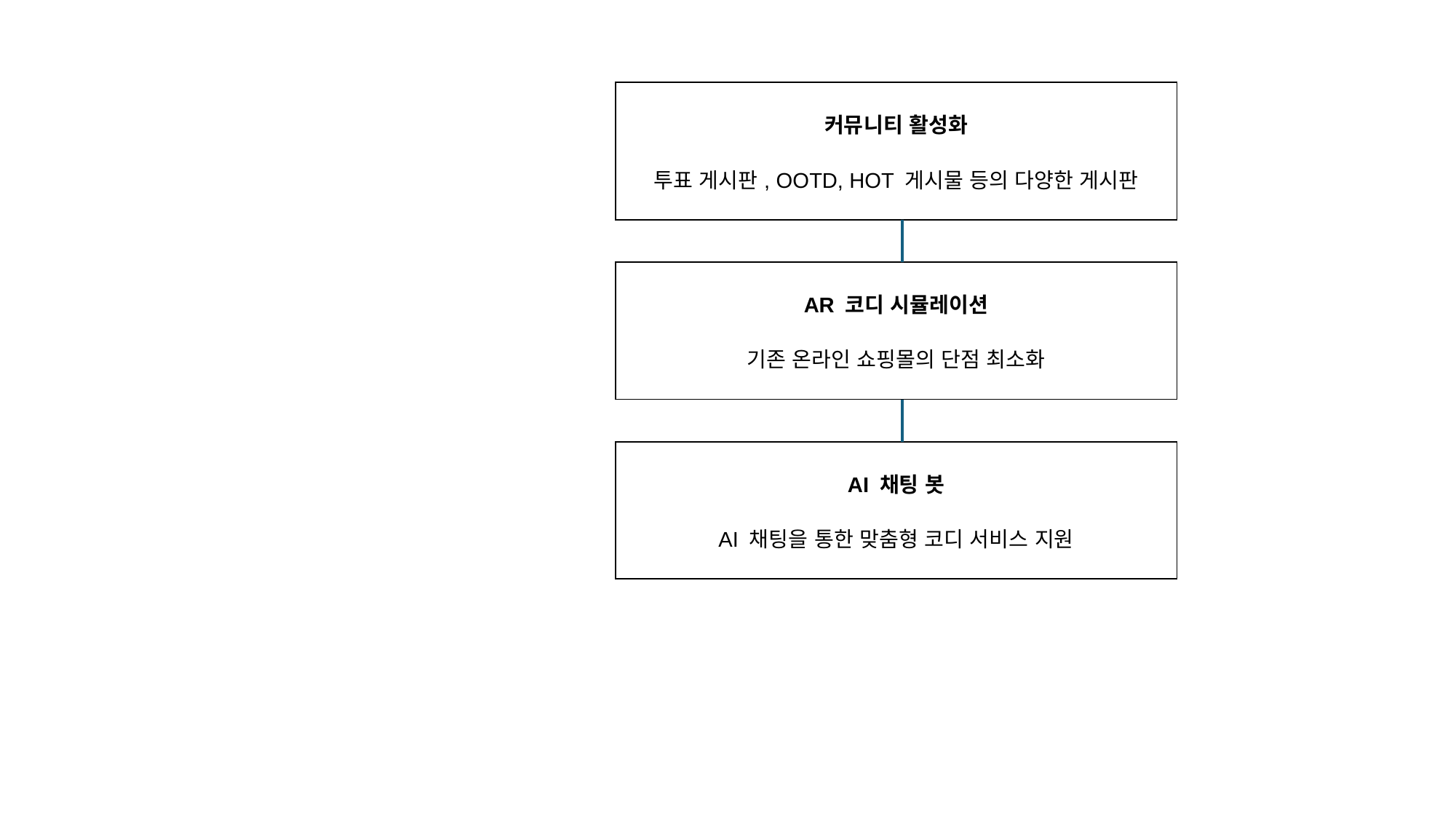

| 커뮤니티 활성화 투표 게시판, OOTD, HOT 게시물 등의 다양한 게시판 |
| --- |
| AR 코디 시뮬레이션 기존 온라인 쇼핑몰의 단점 최소화 |
| --- |
| AI 채팅 봇 AI 채팅을 통한 맞춤형 코디 서비스 지원 |
| --- |